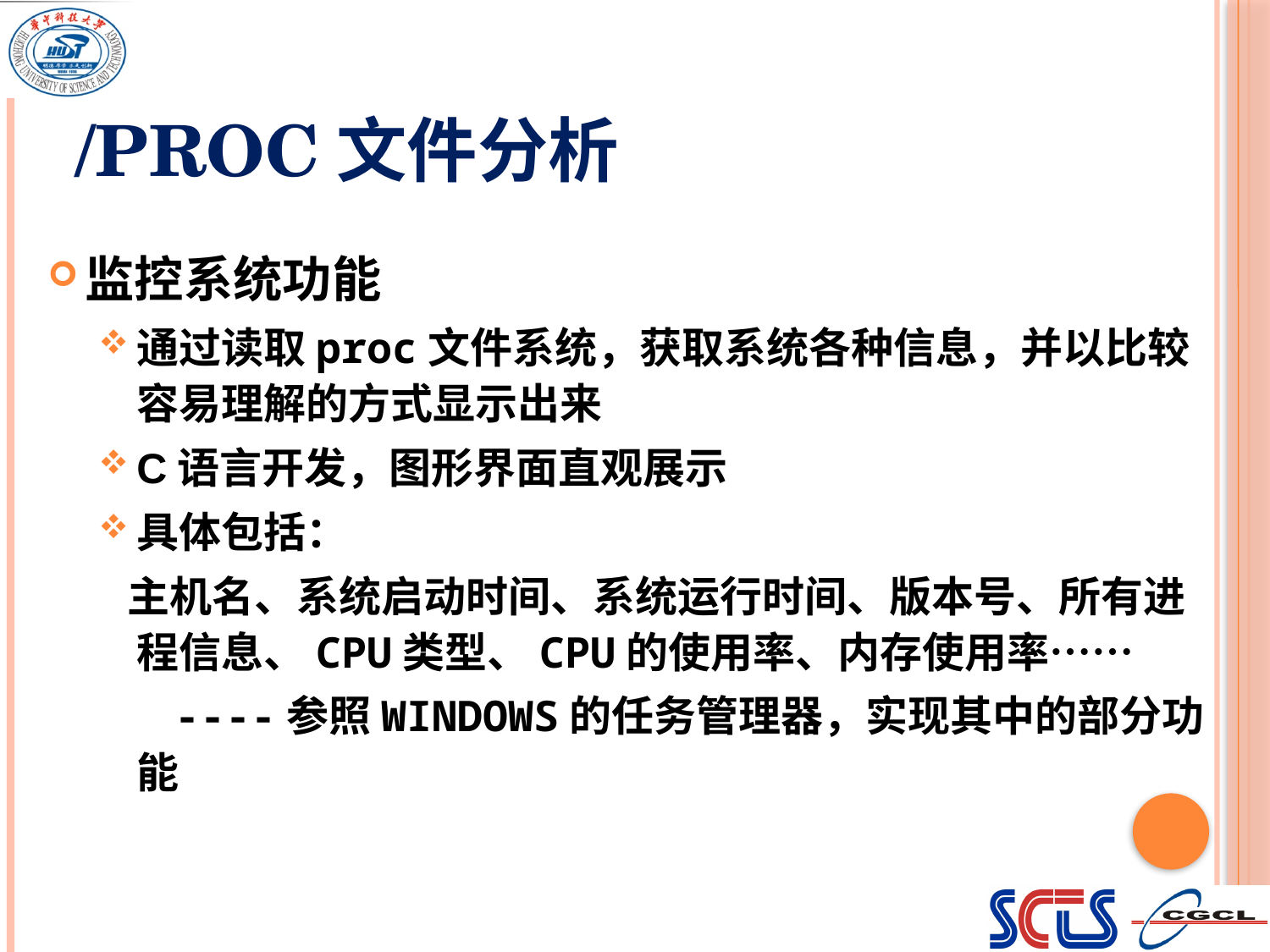

# /proc文件分析
监控系统功能
通过读取proc文件系统，获取系统各种信息，并以比较容易理解的方式显示出来
C语言开发，图形界面直观展示
具体包括：
  主机名、系统启动时间、系统运行时间、版本号、所有进程信息、CPU类型、CPU的使用率、内存使用率……
   ----参照WINDOWS的任务管理器，实现其中的部分功能
50